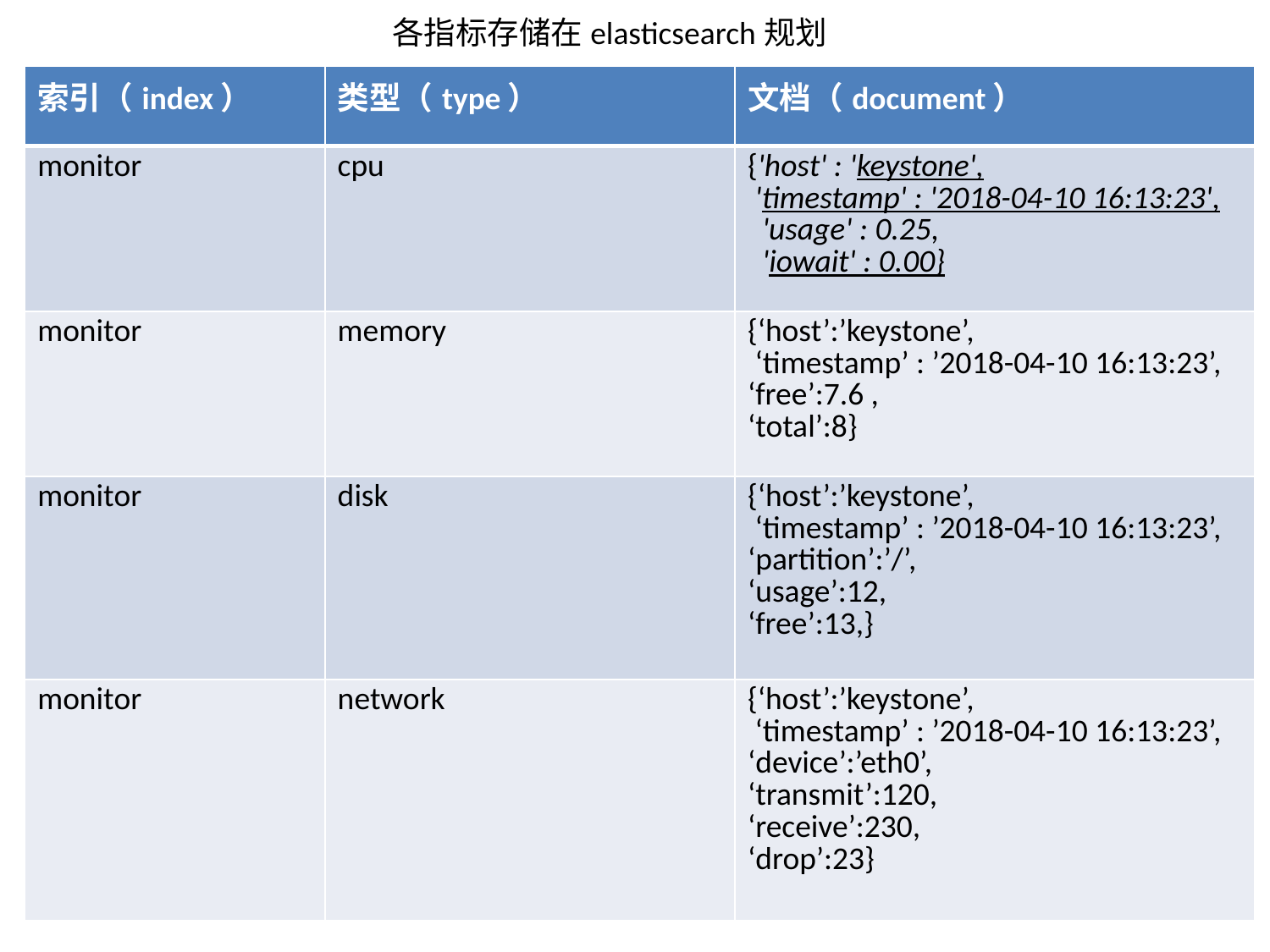

各指标存储在elasticsearch规划
| 索引（index） | 类型（type） | 文档（document） |
| --- | --- | --- |
| monitor | cpu | {'host' : 'keystone', 'timestamp' : '2018-04-10 16:13:23', 'usage' : 0.25, 'iowait' : 0.00} |
| monitor | memory | {‘host’:’keystone’, ‘timestamp’ : ’2018-04-10 16:13:23’, ‘free’:7.6 , ‘total’:8} |
| monitor | disk | {‘host’:’keystone’, ‘timestamp’ : ’2018-04-10 16:13:23’, ‘partition’:’/’, ‘usage’:12, ‘free’:13,} |
| monitor | network | {‘host’:’keystone’, ‘timestamp’ : ’2018-04-10 16:13:23’, ‘device’:’eth0’, ‘transmit’:120, ‘receive’:230, ‘drop’:23} |